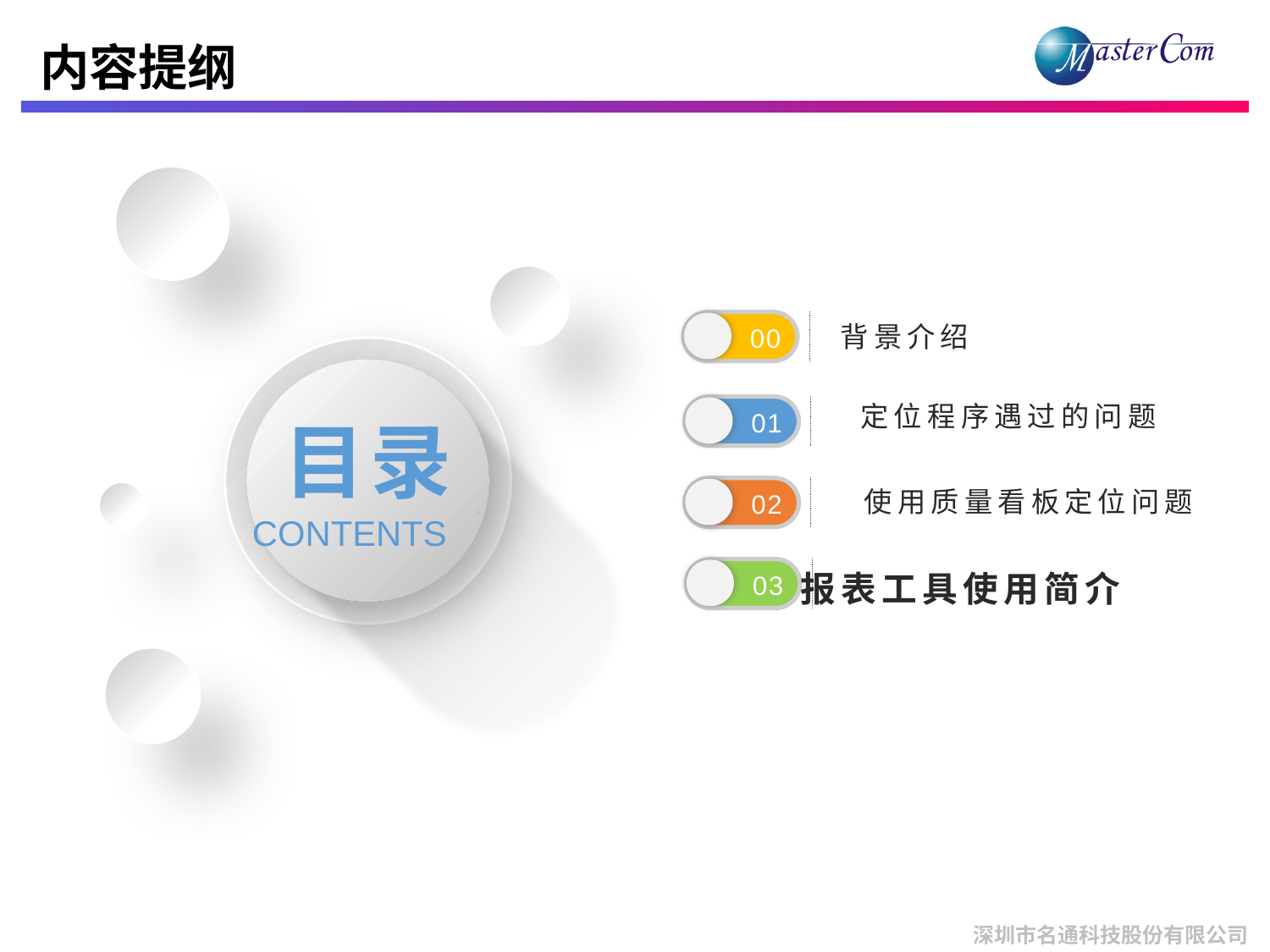

# 内容提纲

00
背景介绍

定位程序遇过的问题

01
目录
CONTENTS
使用质量看板定位问题

02

03
报表工具使用简介